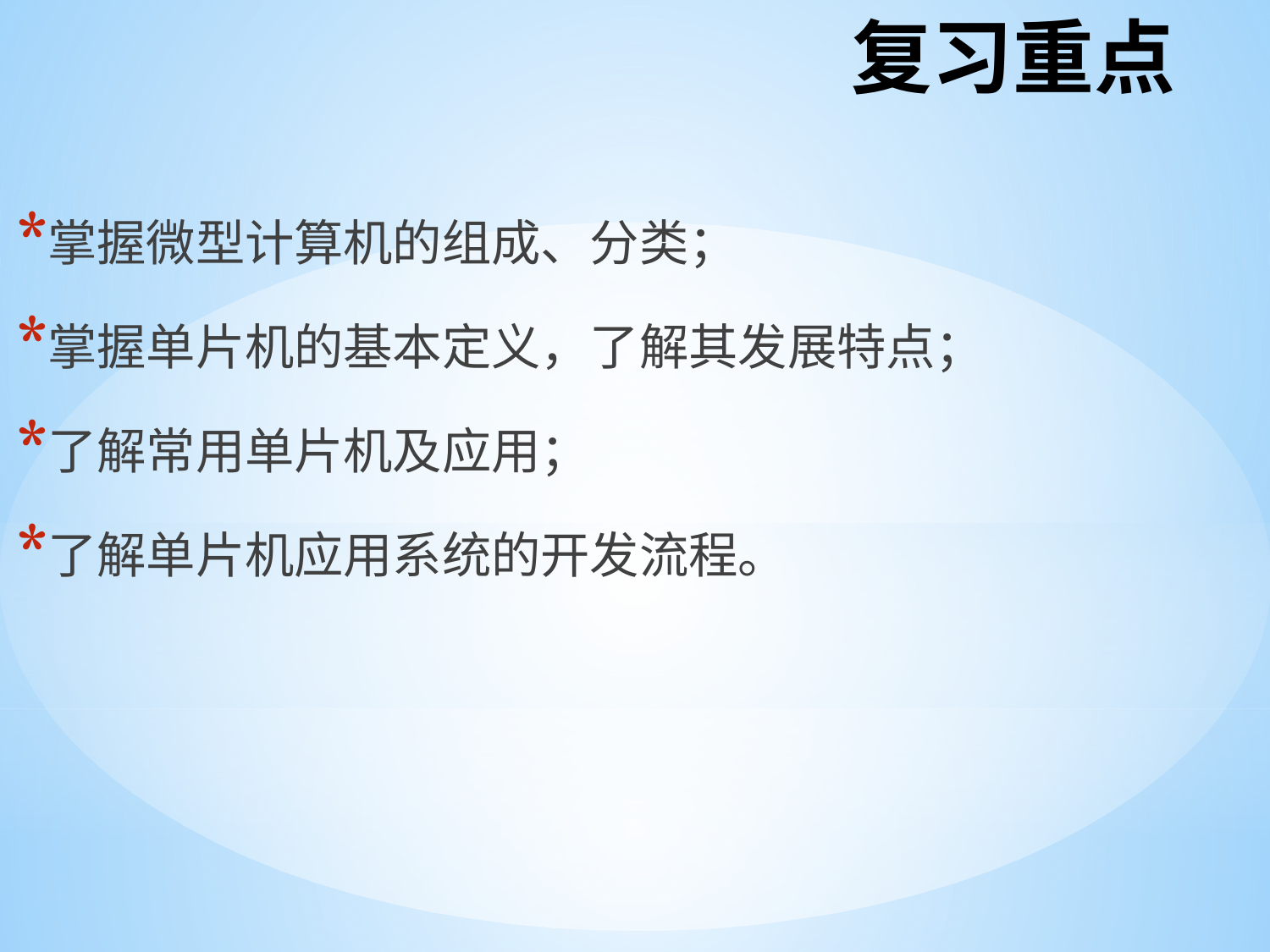

# 复习重点
掌握微型计算机的组成、分类；
掌握单片机的基本定义，了解其发展特点；
了解常用单片机及应用；
了解单片机应用系统的开发流程。